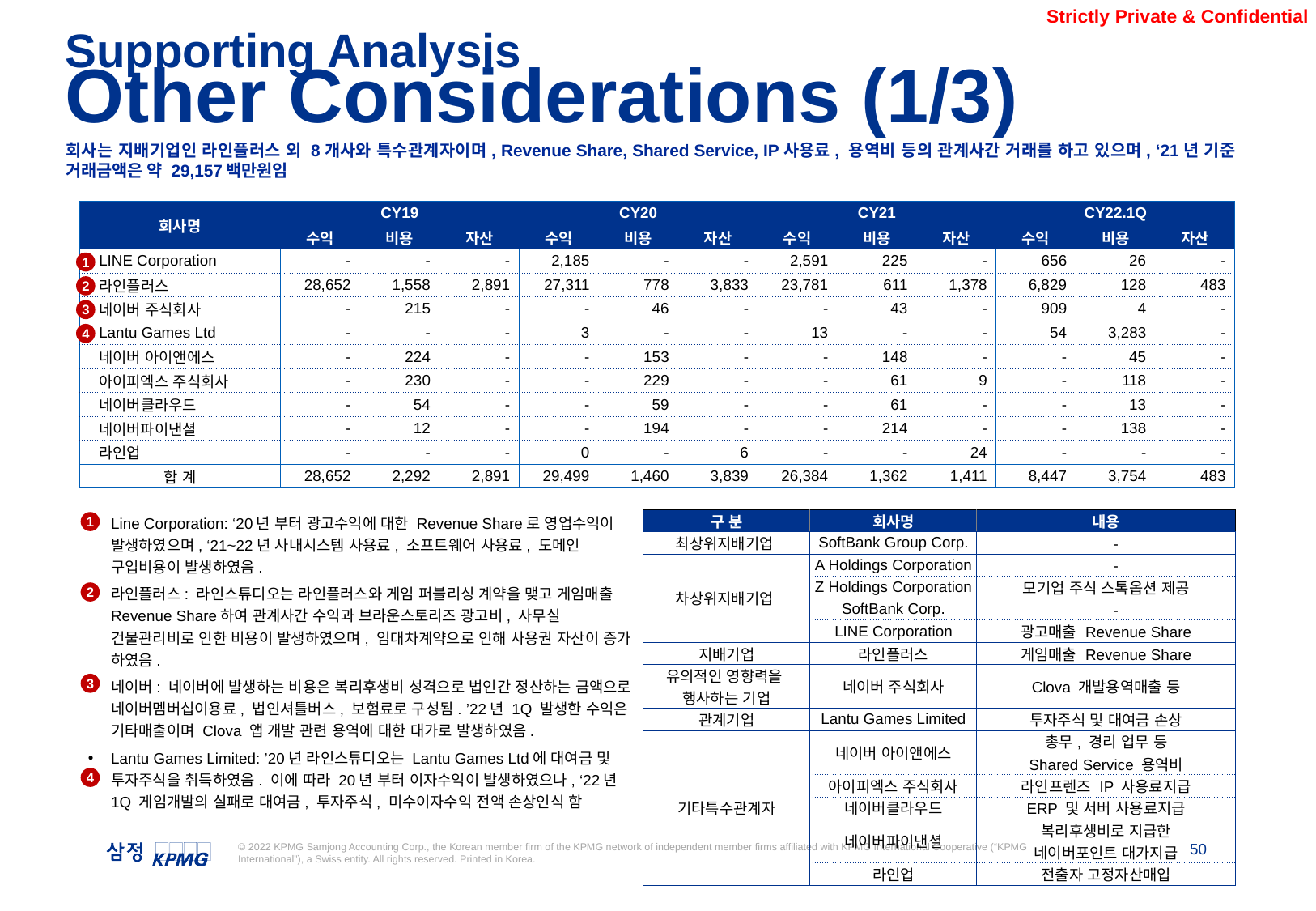

Supporting Analysis
Other Considerations (1/3)
회사는 지배기업인 라인플러스 외 8개사와 특수관계자이며, Revenue Share, Shared Service, IP사용료, 용역비 등의 관계사간 거래를 하고 있으며, ‘21년 기준 거래금액은 약 29,157백만원임
| 회사명 | CY19 |  |  | CY20 |  |  | CY21 |  |  | CY22.1Q |  |  |
| --- | --- | --- | --- | --- | --- | --- | --- | --- | --- | --- | --- | --- |
|  | 수익 | 비용 | 자산 | 수익 | 비용 | 자산 | 수익 | 비용 | 자산 | 수익 | 비용 | 자산 |
| LINE Corporation | - | - | - | 2,185 | - | - | 2,591 | 225 | - | 656 | 26 | - |
| 라인플러스 | 28,652 | 1,558 | 2,891 | 27,311 | 778 | 3,833 | 23,781 | 611 | 1,378 | 6,829 | 128 | 483 |
| 네이버 주식회사 | - | 215 | - | - | 46 | - | - | 43 | - | 909 | 4 | - |
| Lantu Games Ltd | - | - | - | 3 | - | - | 13 | - | - | 54 | 3,283 | - |
| 네이버 아이앤에스 | - | 224 | - | - | 153 | - | - | 148 | - | - | 45 | - |
| 아이피엑스 주식회사 | - | 230 | - | - | 229 | - | - | 61 | 9 | - | 118 | - |
| 네이버클라우드 | - | 54 | - | - | 59 | - | - | 61 | - | - | 13 | - |
| 네이버파이낸셜 | - | 12 | - | - | 194 | - | - | 214 | - | - | 138 | - |
| 라인업 | - | - | - | 0 | - | 6 | - | - | 24 | - | - | - |
| 합 계 | 28,652 | 2,292 | 2,891 | 29,499 | 1,460 | 3,839 | 26,384 | 1,362 | 1,411 | 8,447 | 3,754 | 483 |
1
2
3
4
Line Corporation: ‘20년 부터 광고수익에 대한 Revenue Share로 영업수익이 발생하였으며, ‘21~22년 사내시스템 사용료, 소프트웨어 사용료, 도메인 구입비용이 발생하였음.
라인플러스: 라인스튜디오는 라인플러스와 게임 퍼블리싱 계약을 맺고 게임매출 Revenue Share하여 관계사간 수익과 브라운스토리즈 광고비, 사무실 건물관리비로 인한 비용이 발생하였으며, 임대차계약으로 인해 사용권 자산이 증가 하였음.
네이버: 네이버에 발생하는 비용은 복리후생비 성격으로 법인간 정산하는 금액으로 네이버멤버십이용료, 법인셔틀버스, 보험료로 구성됨. ’22년 1Q 발생한 수익은 기타매출이며 Clova 앱 개발 관련 용역에 대한 대가로 발생하였음.
Lantu Games Limited: ’20년 라인스튜디오는 Lantu Games Ltd에 대여금 및 투자주식을 취득하였음. 이에 따라 20년 부터 이자수익이 발생하였으나, ‘22년 1Q 게임개발의 실패로 대여금, 투자주식, 미수이자수익 전액 손상인식 함
| 구 분 | 회사명 | 내용 |
| --- | --- | --- |
| 최상위지배기업 | SoftBank Group Corp. | - |
| 차상위지배기업 | A Holdings Corporation | - |
|  | Z Holdings Corporation | 모기업 주식 스톡옵션 제공 |
|  | SoftBank Corp. | - |
|  | LINE Corporation | 광고매출 Revenue Share |
| 지배기업 | 라인플러스 | 게임매출 Revenue Share |
| 유의적인 영향력을 행사하는 기업 | 네이버 주식회사 | Clova 개발용역매출 등 |
| 관계기업 | Lantu Games Limited | 투자주식 및 대여금 손상 |
| 기타특수관계자 | 네이버 아이앤에스 | 총무, 경리 업무 등 Shared Service 용역비 |
|  | 아이피엑스 주식회사 | 라인프렌즈 IP 사용료지급 |
|  | 네이버클라우드 | ERP 및 서버 사용료지급 |
|  | 네이버파이낸셜 | 복리후생비로 지급한 네이버포인트 대가지급 |
|  | 라인업 | 전출자 고정자산매입 |
1
2
3
4